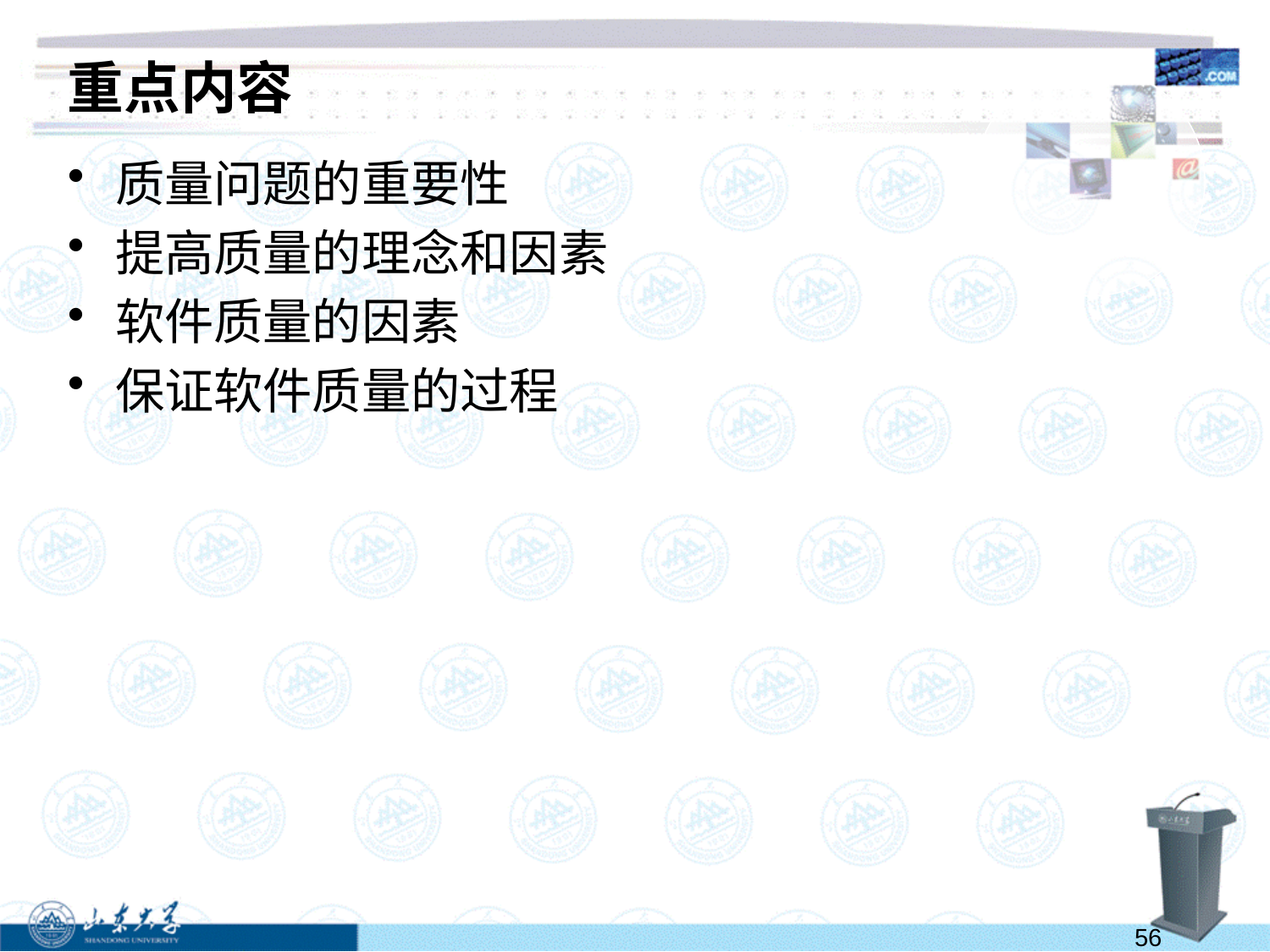

# 重点内容
质量问题的重要性
提高质量的理念和因素
软件质量的因素
保证软件质量的过程

56